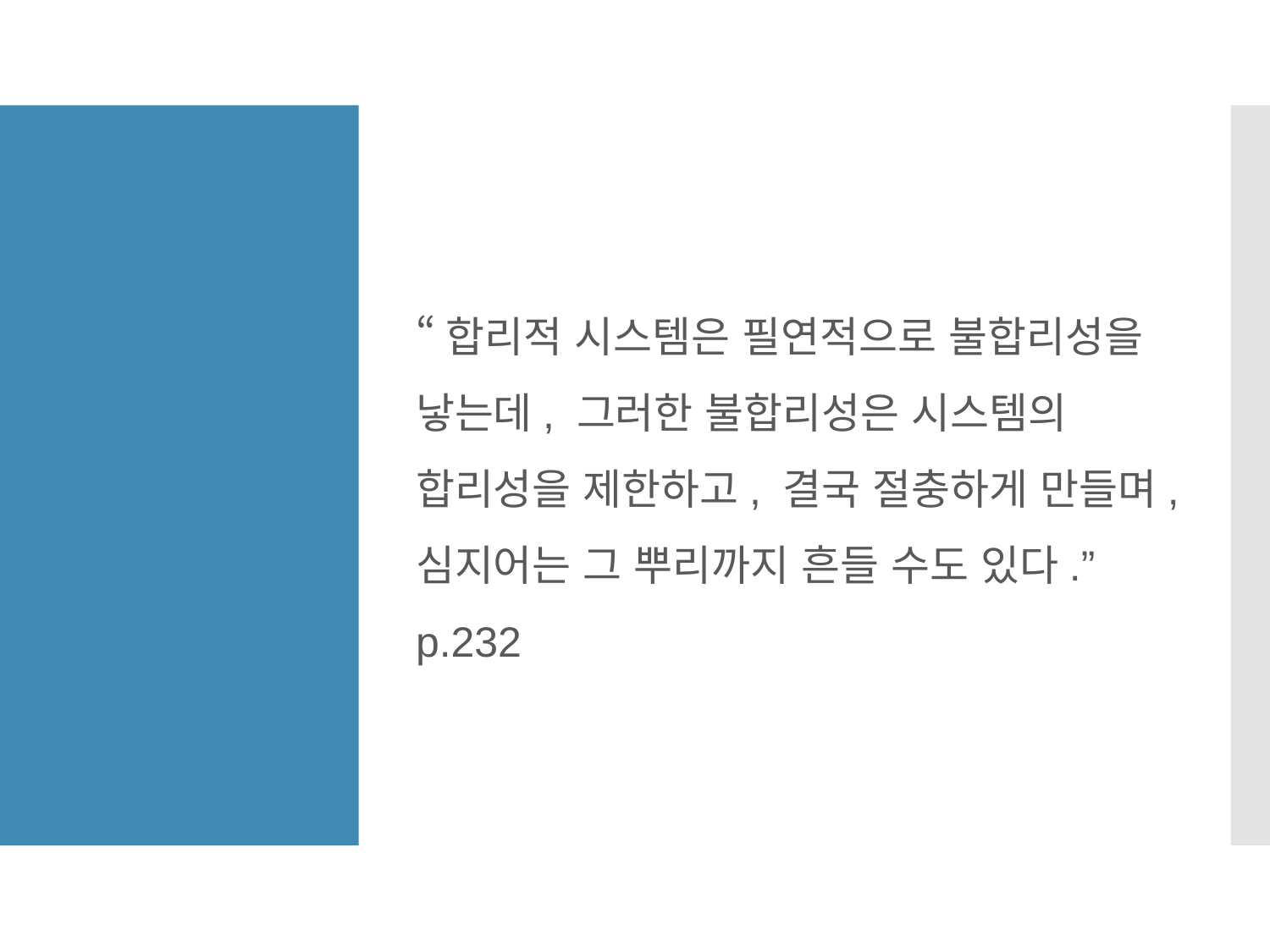

“합리적 시스템은 필연적으로 불합리성을 낳는데, 그러한 불합리성은 시스템의 합리성을 제한하고, 결국 절충하게 만들며, 심지어는 그 뿌리까지 흔들 수도 있다.”  p.232